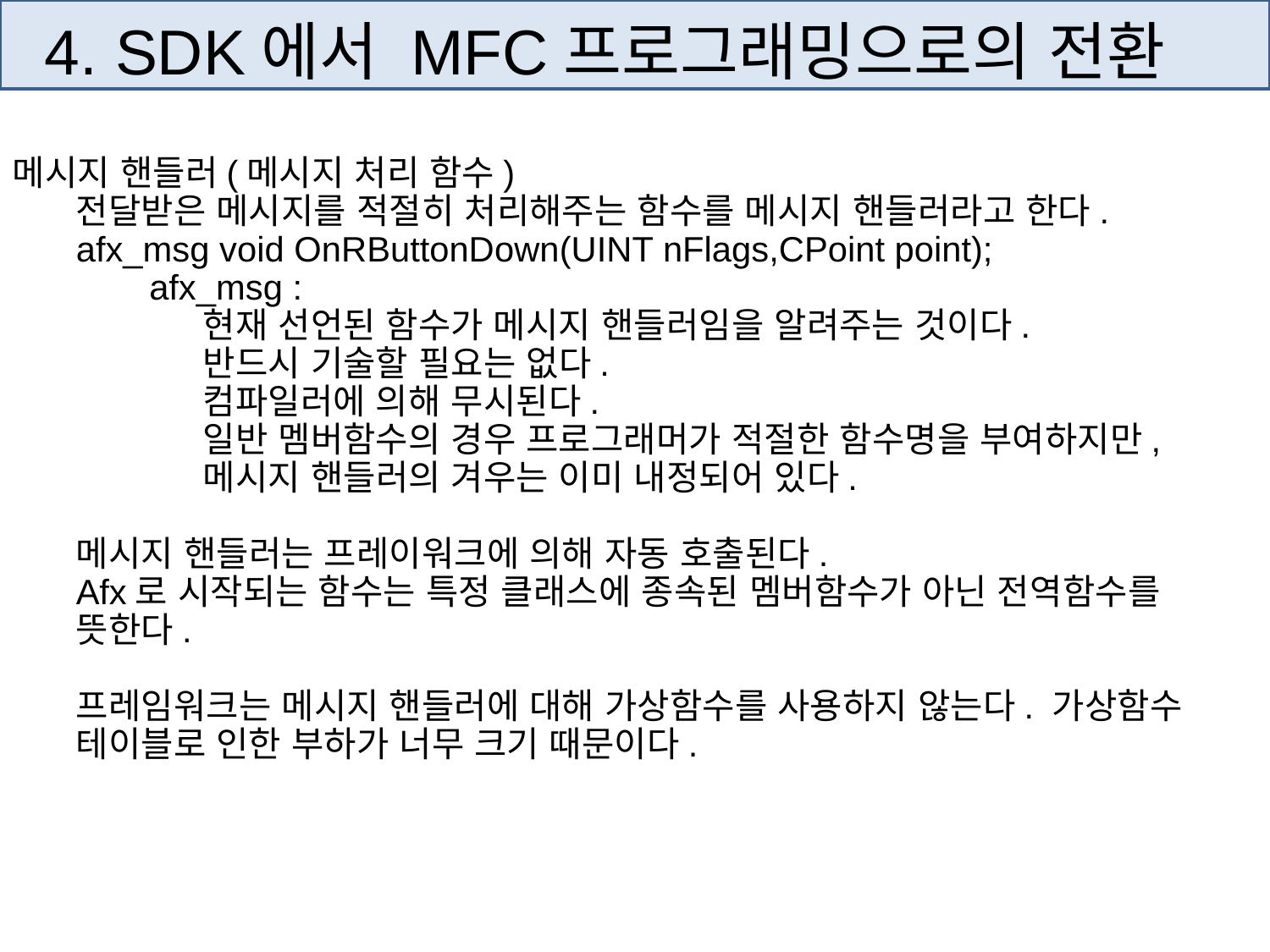

# 4. SDK에서 MFC프로그래밍으로의 전환
메시지 핸들러(메시지 처리 함수)
전달받은 메시지를 적절히 처리해주는 함수를 메시지 핸들러라고 한다.
afx_msg void OnRButtonDown(UINT nFlags,CPoint point);
 afx_msg :
현재 선언된 함수가 메시지 핸들러임을 알려주는 것이다.
반드시 기술할 필요는 없다.
컴파일러에 의해 무시된다.
일반 멤버함수의 경우 프로그래머가 적절한 함수명을 부여하지만, 메시지 핸들러의 겨우는 이미 내정되어 있다.

메시지 핸들러는 프레이워크에 의해 자동 호출된다.
Afx로 시작되는 함수는 특정 클래스에 종속된 멤버함수가 아닌 전역함수를 뜻한다.

프레임워크는 메시지 핸들러에 대해 가상함수를 사용하지 않는다. 가상함수 테이블로 인한 부하가 너무 크기 때문이다.